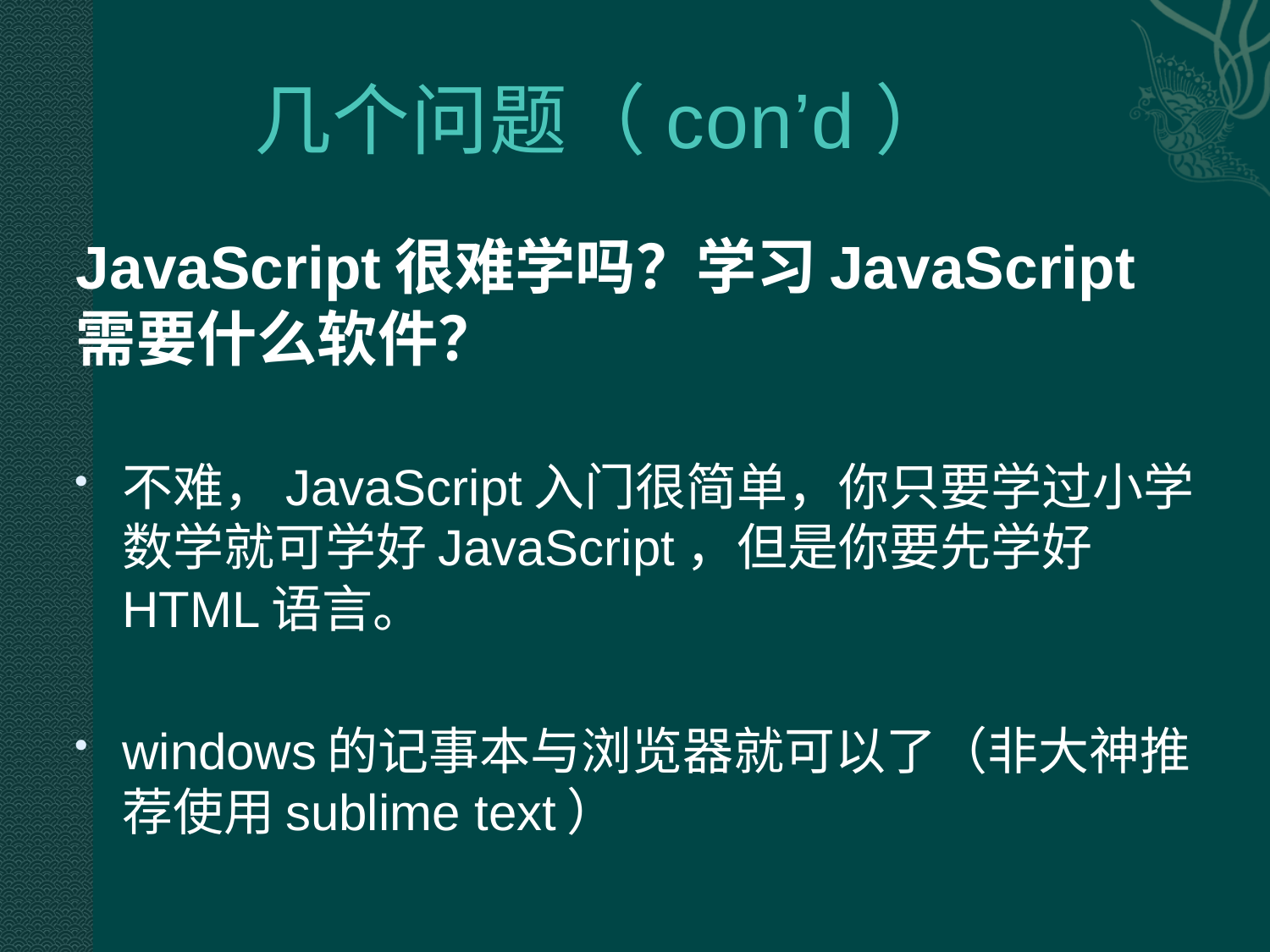

# 几个问题（con’d）
JavaScript很难学吗？学习JavaScript需要什么软件？

不难，JavaScript入门很简单，你只要学过小学数学就可学好JavaScript，但是你要先学好HTML语言。

windows的记事本与浏览器就可以了（非大神推荐使用sublime text）